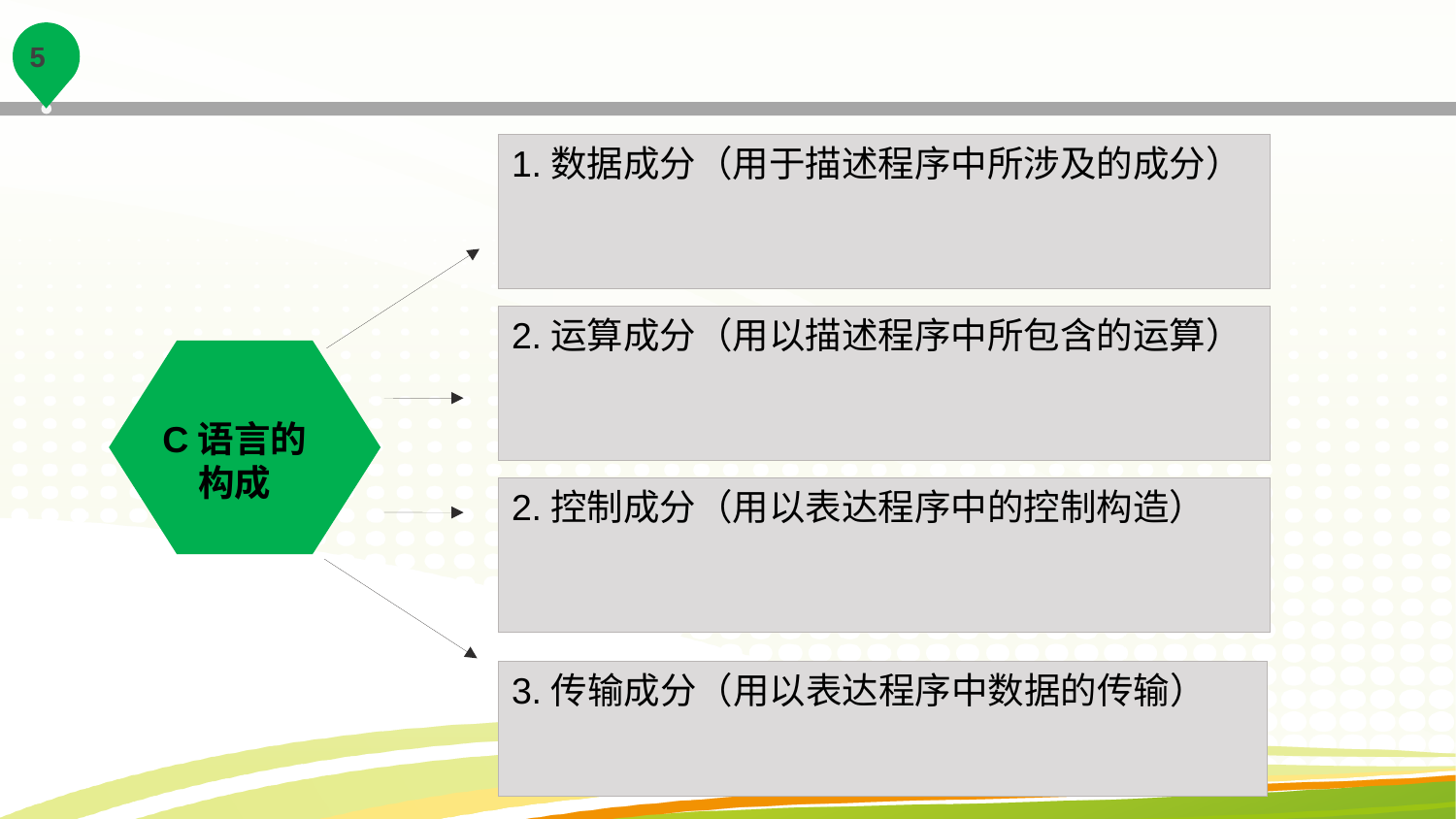

1.数据成分（用于描述程序中所涉及的成分）

2.运算成分（用以描述程序中所包含的运算）

C语言的构成
2.控制成分（用以表达程序中的控制构造）

3.传输成分（用以表达程序中数据的传输）